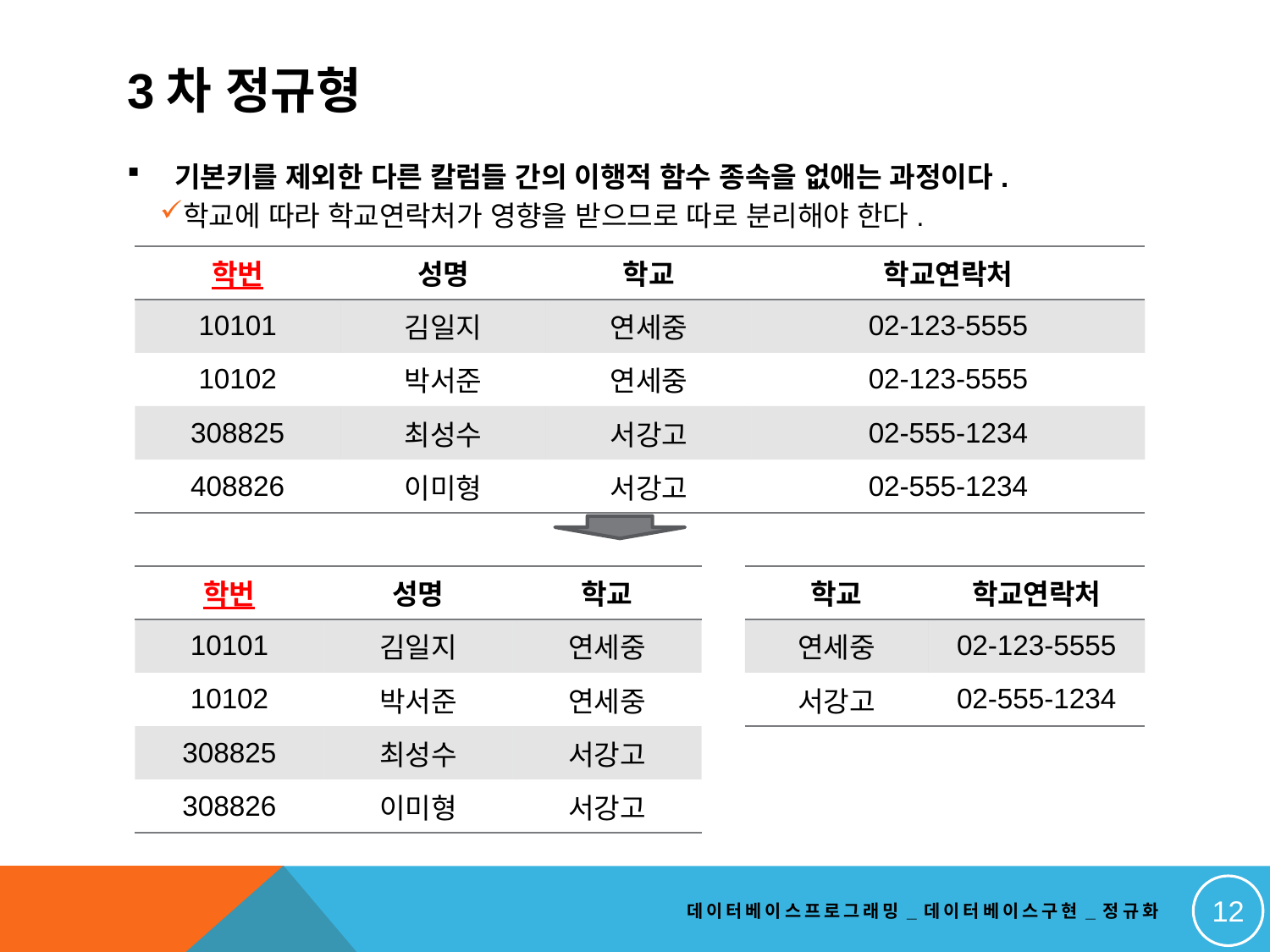

# 3차 정규형
기본키를 제외한 다른 칼럼들 간의 이행적 함수 종속을 없애는 과정이다.
학교에 따라 학교연락처가 영향을 받으므로 따로 분리해야 한다.
| 학번 | 성명 | 학교 | 학교연락처 |
| --- | --- | --- | --- |
| 10101 | 김일지 | 연세중 | 02-123-5555 |
| 10102 | 박서준 | 연세중 | 02-123-5555 |
| 308825 | 최성수 | 서강고 | 02-555-1234 |
| 408826 | 이미형 | 서강고 | 02-555-1234 |

| 학번 | 성명 | 학교 |
| --- | --- | --- |
| 10101 | 김일지 | 연세중 |
| 10102 | 박서준 | 연세중 |
| 308825 | 최성수 | 서강고 |
| 308826 | 이미형 | 서강고 |
| 학교 | 학교연락처 |
| --- | --- |
| 연세중 | 02-123-5555 |
| 서강고 | 02-555-1234 |
12
데이터베이스프로그래밍_데이터베이스구현_정규화